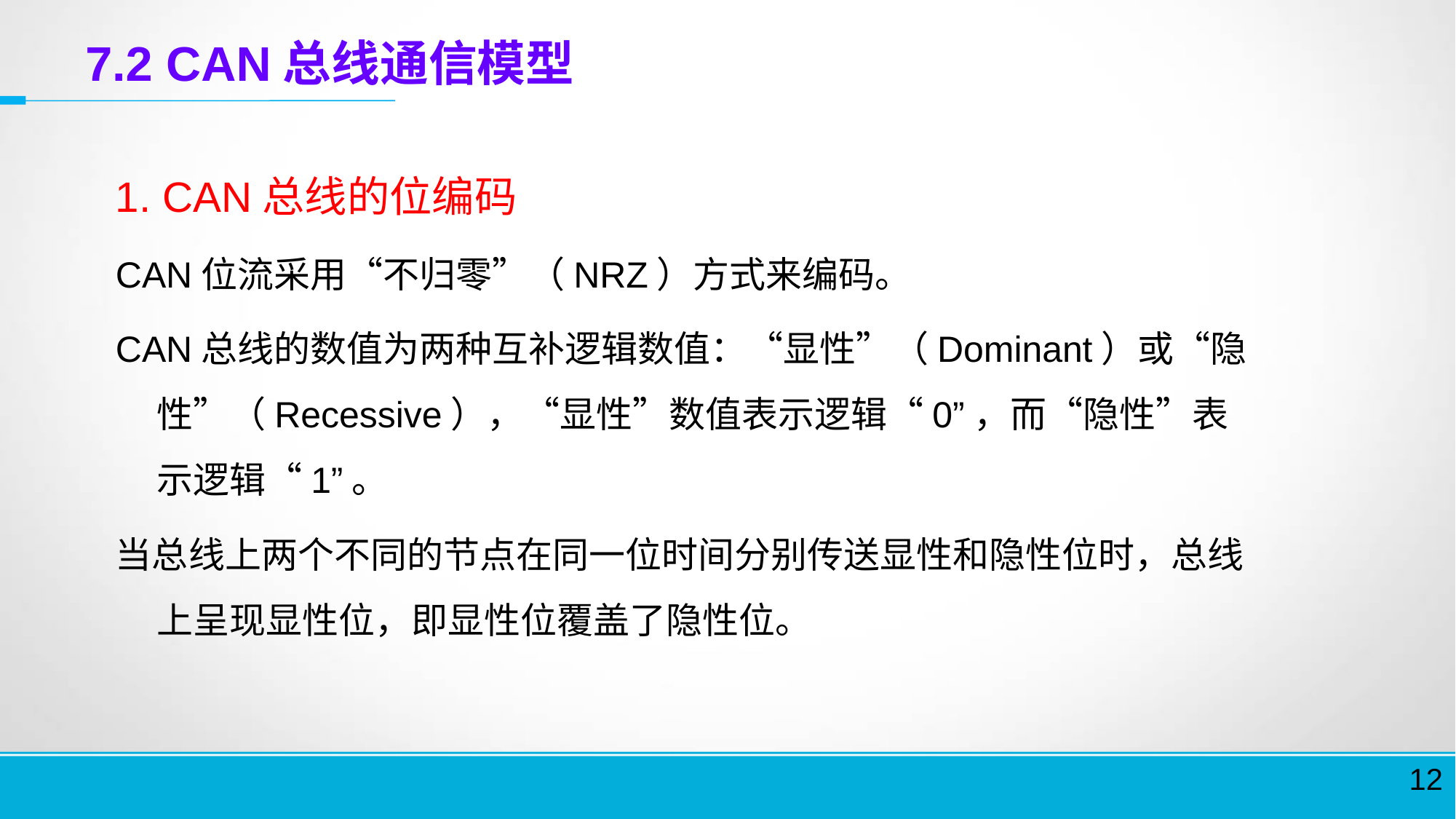

7.2 CAN总线通信模型
1. CAN总线的位编码
CAN位流采用“不归零”（NRZ）方式来编码。
CAN总线的数值为两种互补逻辑数值：“显性”（Dominant）或“隐性”（Recessive），“显性”数值表示逻辑“0”，而“隐性”表示逻辑“1”。
当总线上两个不同的节点在同一位时间分别传送显性和隐性位时，总线上呈现显性位，即显性位覆盖了隐性位。
12